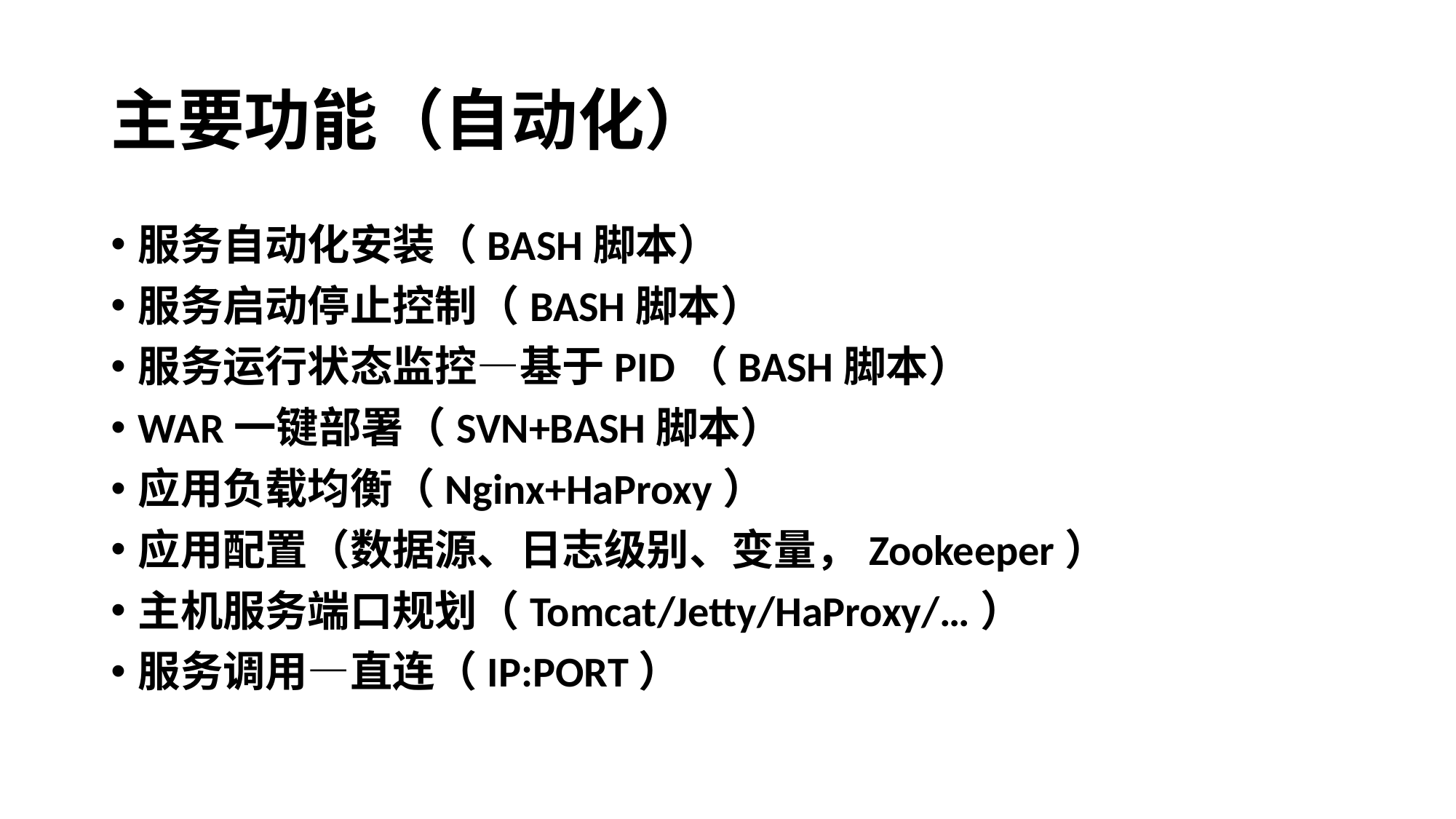

# 主要功能（自动化）
服务自动化安装（BASH脚本）
服务启动停止控制（BASH脚本）
服务运行状态监控—基于PID（BASH脚本）
WAR一键部署（SVN+BASH脚本）
应用负载均衡（Nginx+HaProxy）
应用配置（数据源、日志级别、变量，Zookeeper）
主机服务端口规划（Tomcat/Jetty/HaProxy/…）
服务调用—直连（IP:PORT）